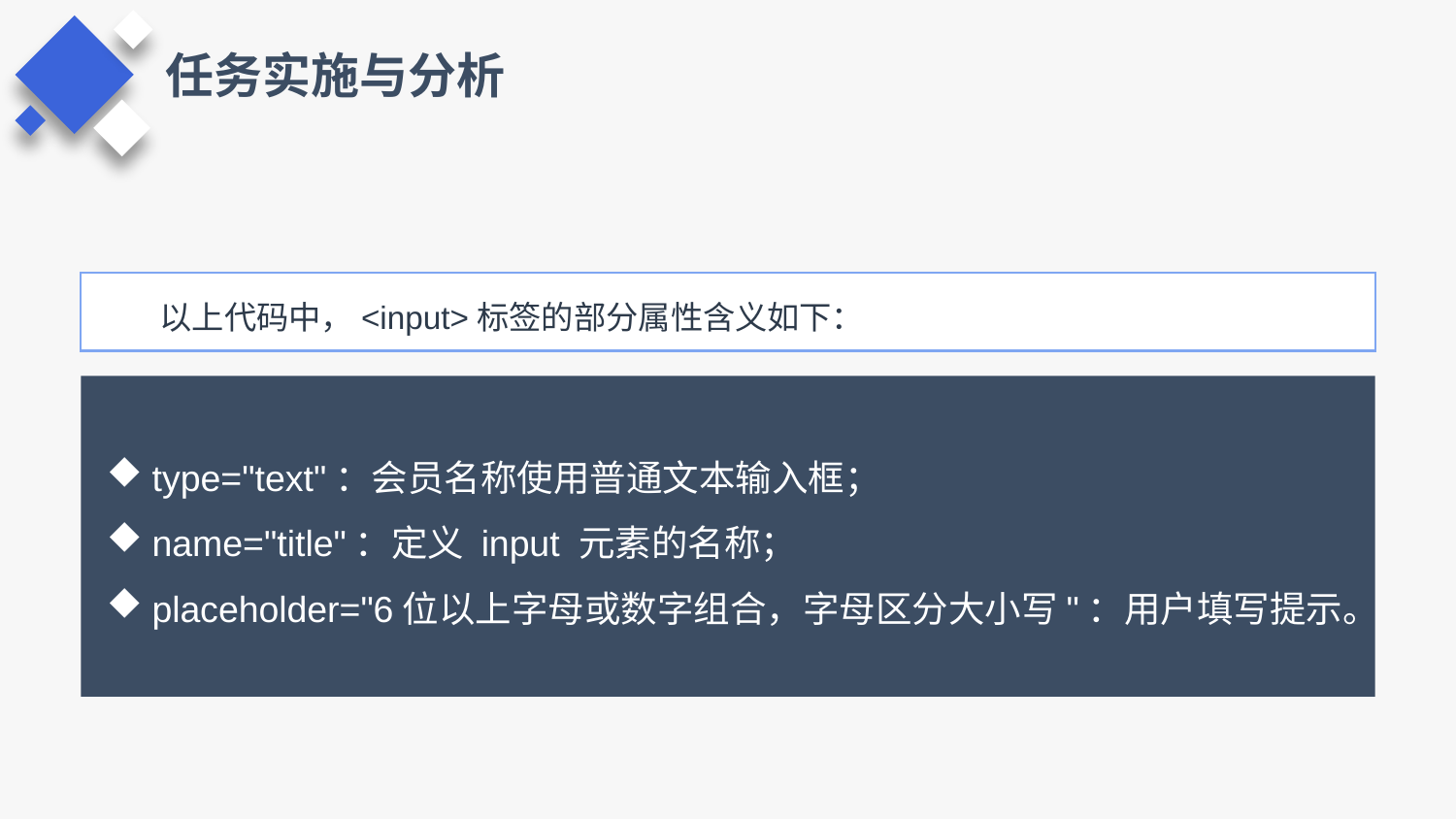

任务实施与分析

以上代码中，<input>标签的部分属性含义如下：
type="text"：会员名称使用普通文本输入框；
name="title"：定义 input 元素的名称；
placeholder="6位以上字母或数字组合，字母区分大小写"：用户填写提示。